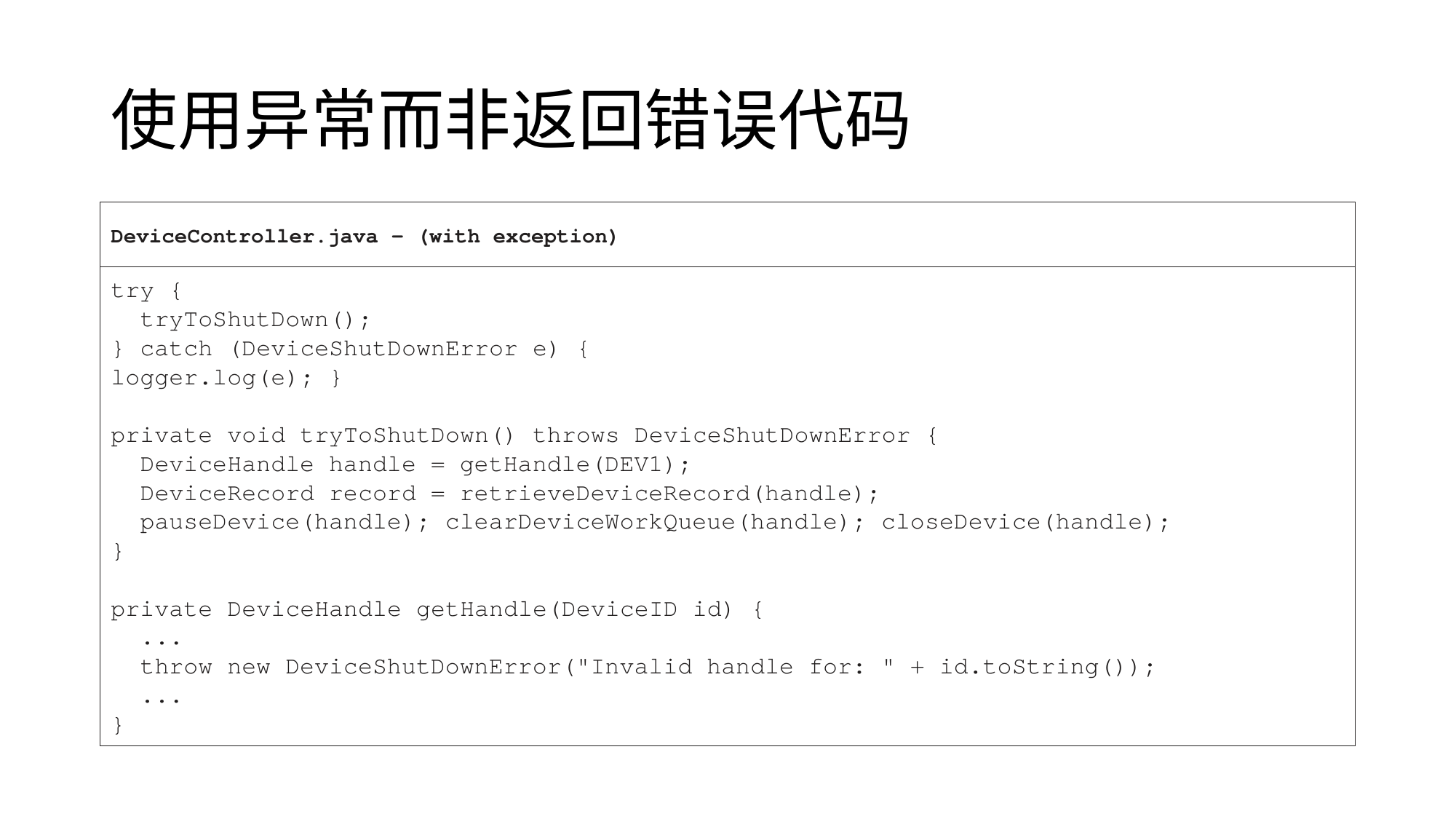

# 使用异常而非返回错误代码
| DeviceController.java – (with exception) |
| --- |
| try { tryToShutDown(); } catch (DeviceShutDownError e) { logger.log(e); } private void tryToShutDown() throws DeviceShutDownError { DeviceHandle handle = getHandle(DEV1); DeviceRecord record = retrieveDeviceRecord(handle); pauseDevice(handle); clearDeviceWorkQueue(handle); closeDevice(handle); } private DeviceHandle getHandle(DeviceID id) { ... throw new DeviceShutDownError("Invalid handle for: " + id.toString()); ... } |